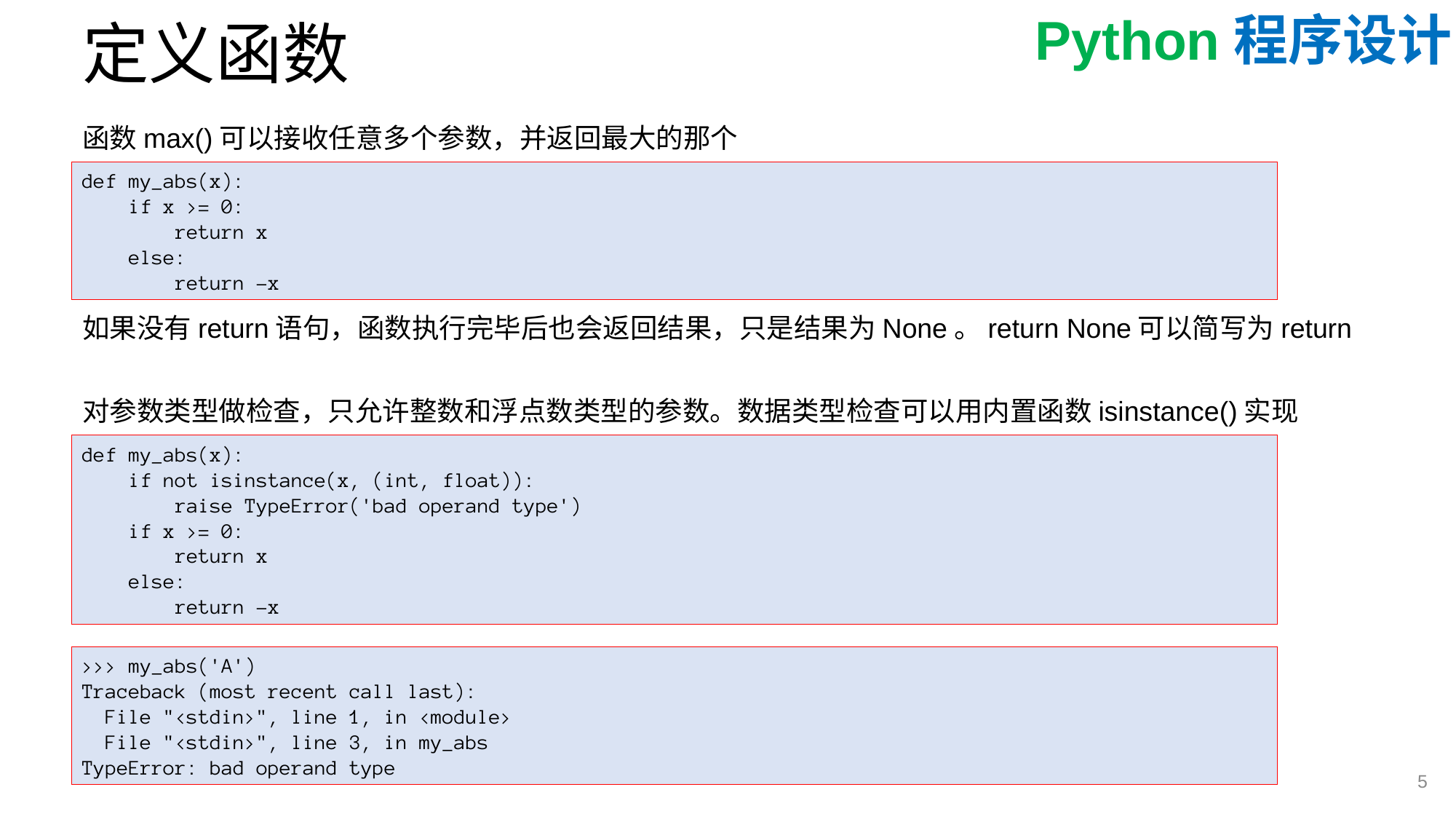

# 定义函数
函数max()可以接收任意多个参数，并返回最大的那个
def my_abs(x):
    if x >= 0:
        return x
    else:
        return -x
如果没有return语句，函数执行完毕后也会返回结果，只是结果为None。return None可以简写为return
对参数类型做检查，只允许整数和浮点数类型的参数。数据类型检查可以用内置函数isinstance()实现
def my_abs(x):
    if not isinstance(x, (int, float)):
        raise TypeError('bad operand type')
    if x >= 0:
        return x
    else:
        return -x
>>> my_abs('A')
Traceback (most recent call last):
  File "<stdin>", line 1, in <module>
  File "<stdin>", line 3, in my_abs
TypeError: bad operand type
5